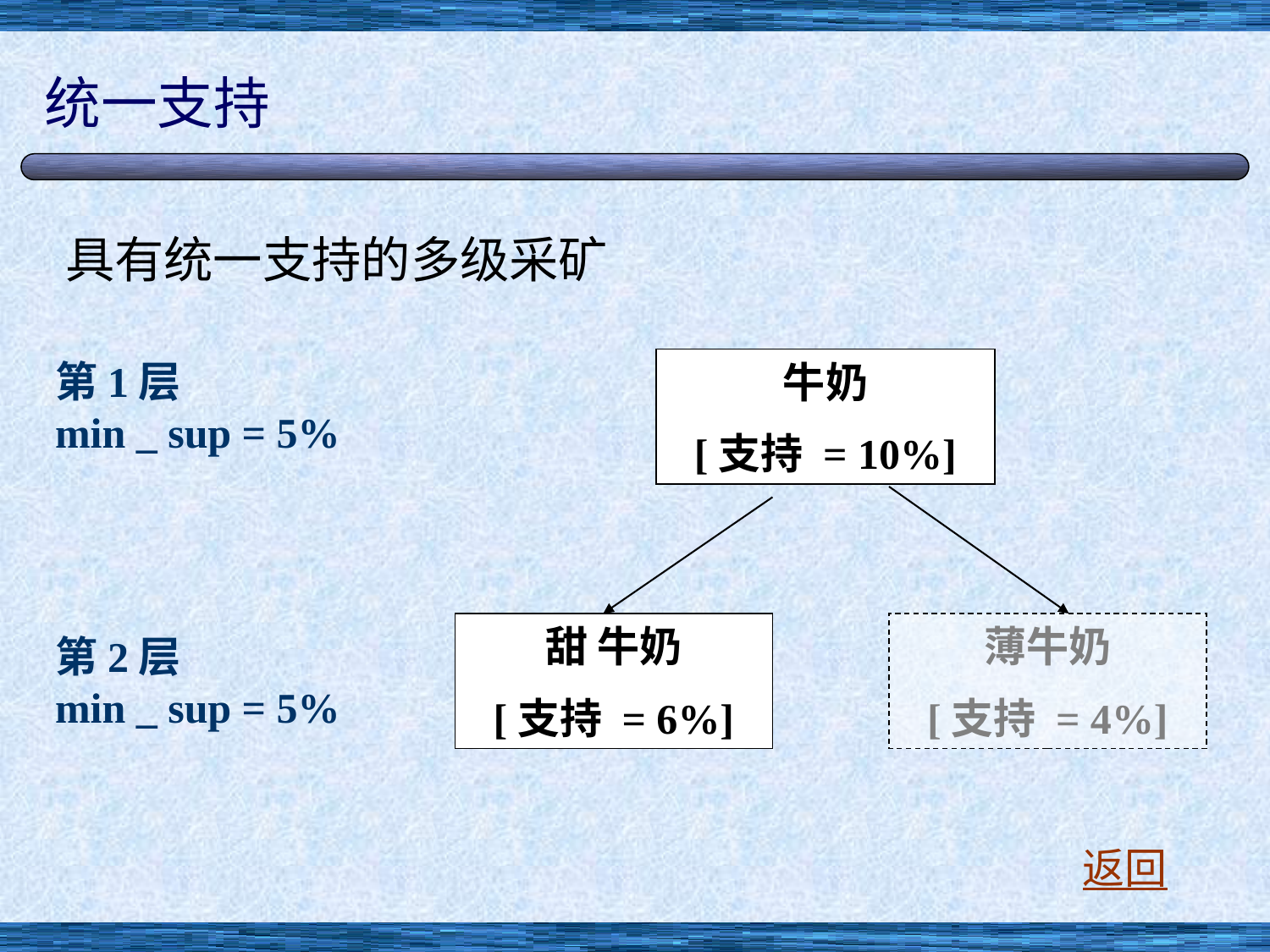

# 统一支持
具有统一支持的多级采矿
第1层
min _ sup = 5%
牛奶
[支持 = 10%]

甜 牛奶
[支持 = 6%]
薄牛奶
[支持 = 4%]
第2层
min _ sup = 5%
返回